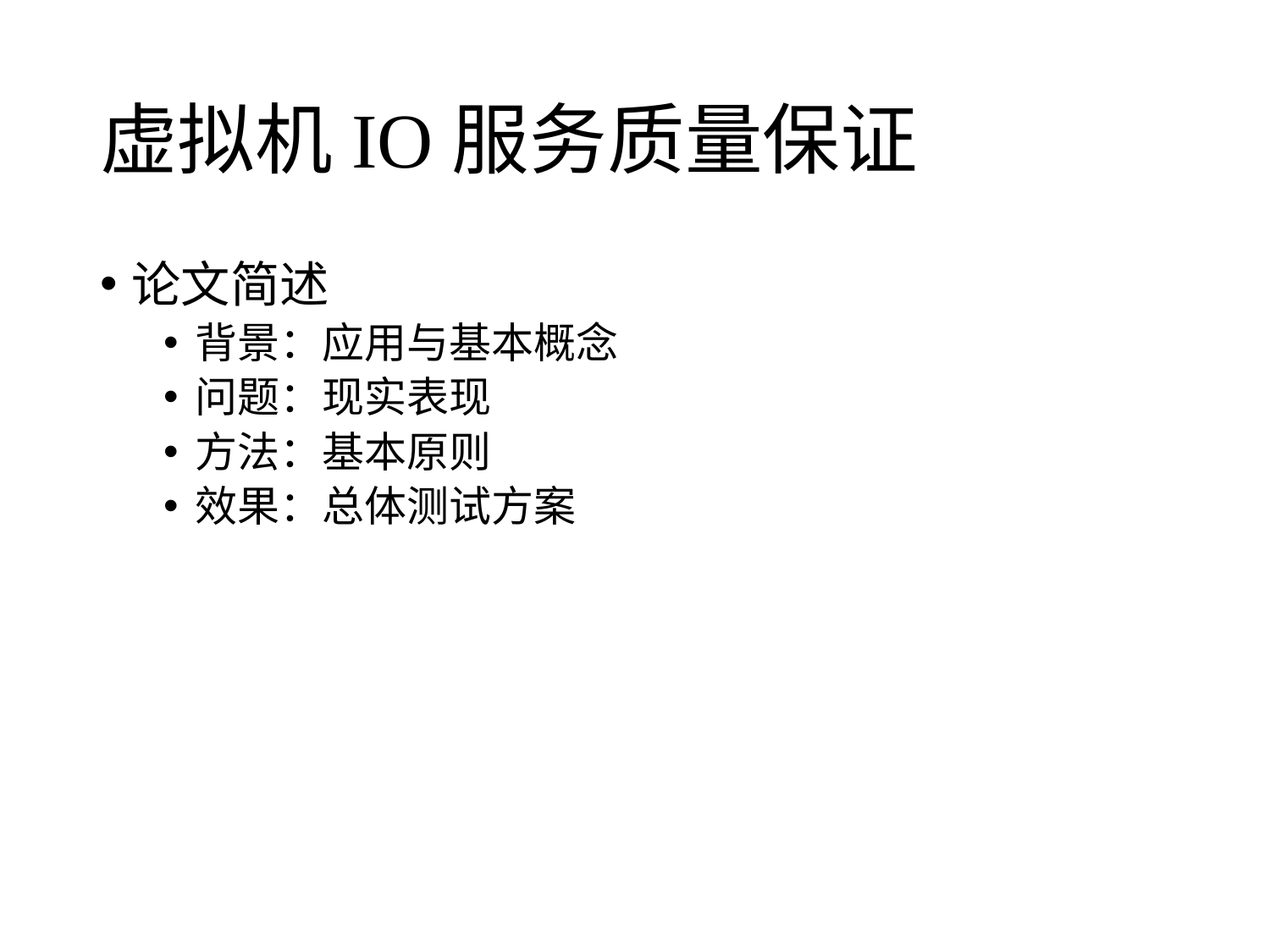

# 虚拟机IO服务质量保证
论文简述
背景：应用与基本概念
问题：现实表现
方法：基本原则
效果：总体测试方案